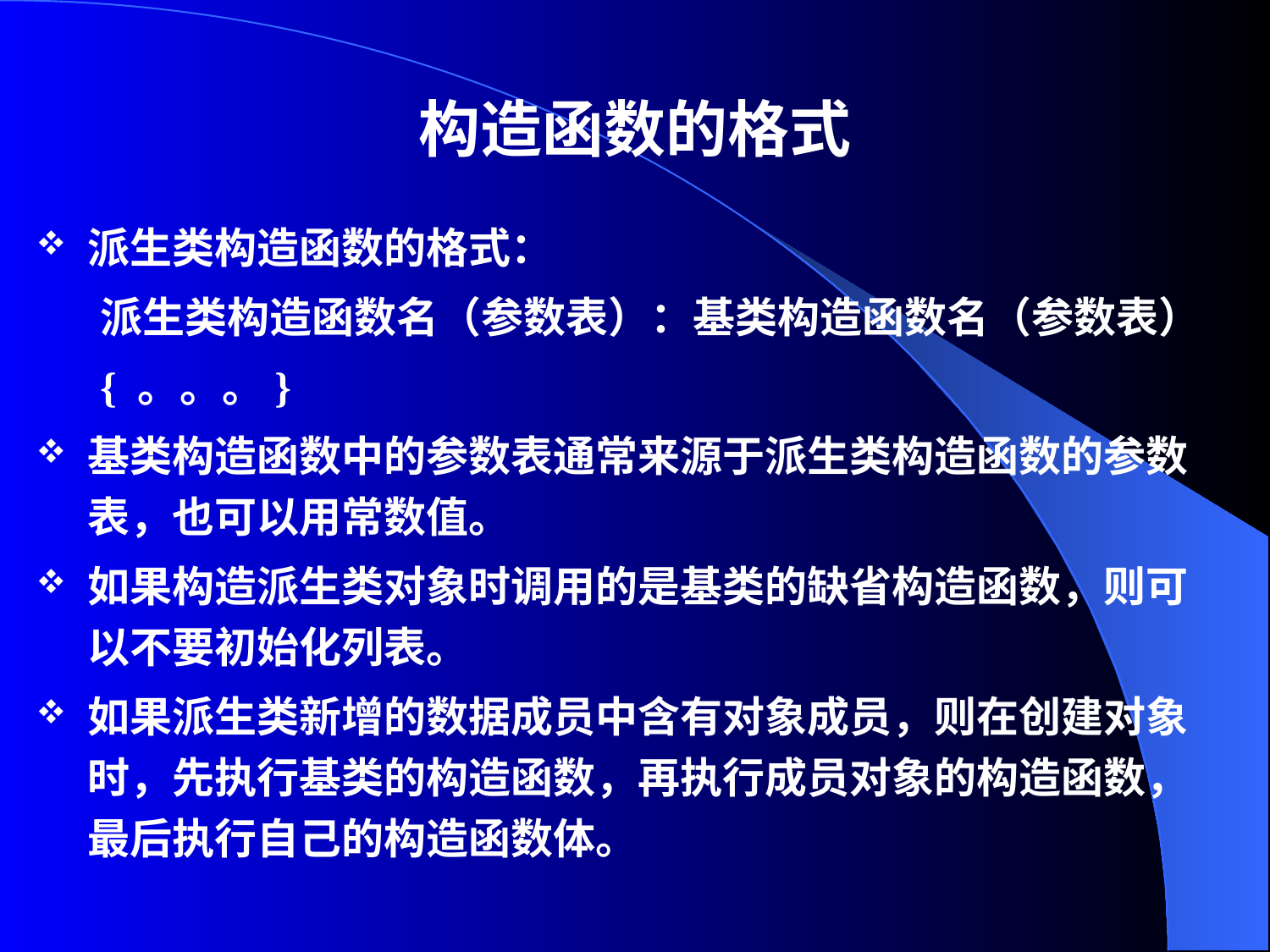

# 构造函数的格式
派生类构造函数的格式：
派生类构造函数名（参数表）：基类构造函数名（参数表）
{ 。。。}
基类构造函数中的参数表通常来源于派生类构造函数的参数表，也可以用常数值。
如果构造派生类对象时调用的是基类的缺省构造函数，则可以不要初始化列表。
如果派生类新增的数据成员中含有对象成员，则在创建对象时，先执行基类的构造函数，再执行成员对象的构造函数，最后执行自己的构造函数体。